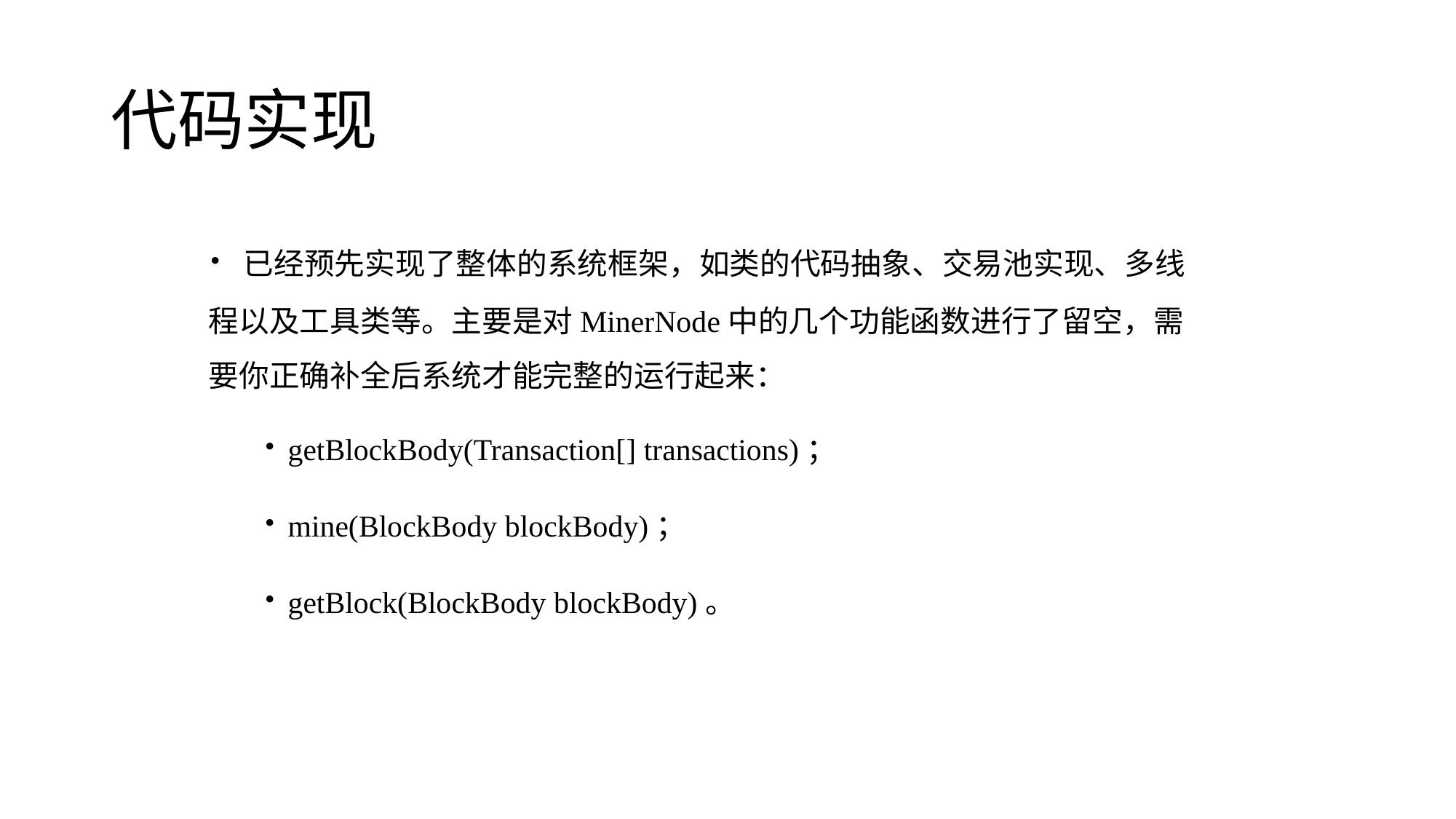

# 代码实现
· 已经预先实现了整体的系统框架，如类的代码抽象、交易池实现、多线程以及工具类等。主要是对MinerNode中的几个功能函数进行了留空，需要你正确补全后系统才能完整的运行起来：
· getBlockBody(Transaction[] transactions)；
· mine(BlockBody blockBody)；
· getBlock(BlockBody blockBody)。